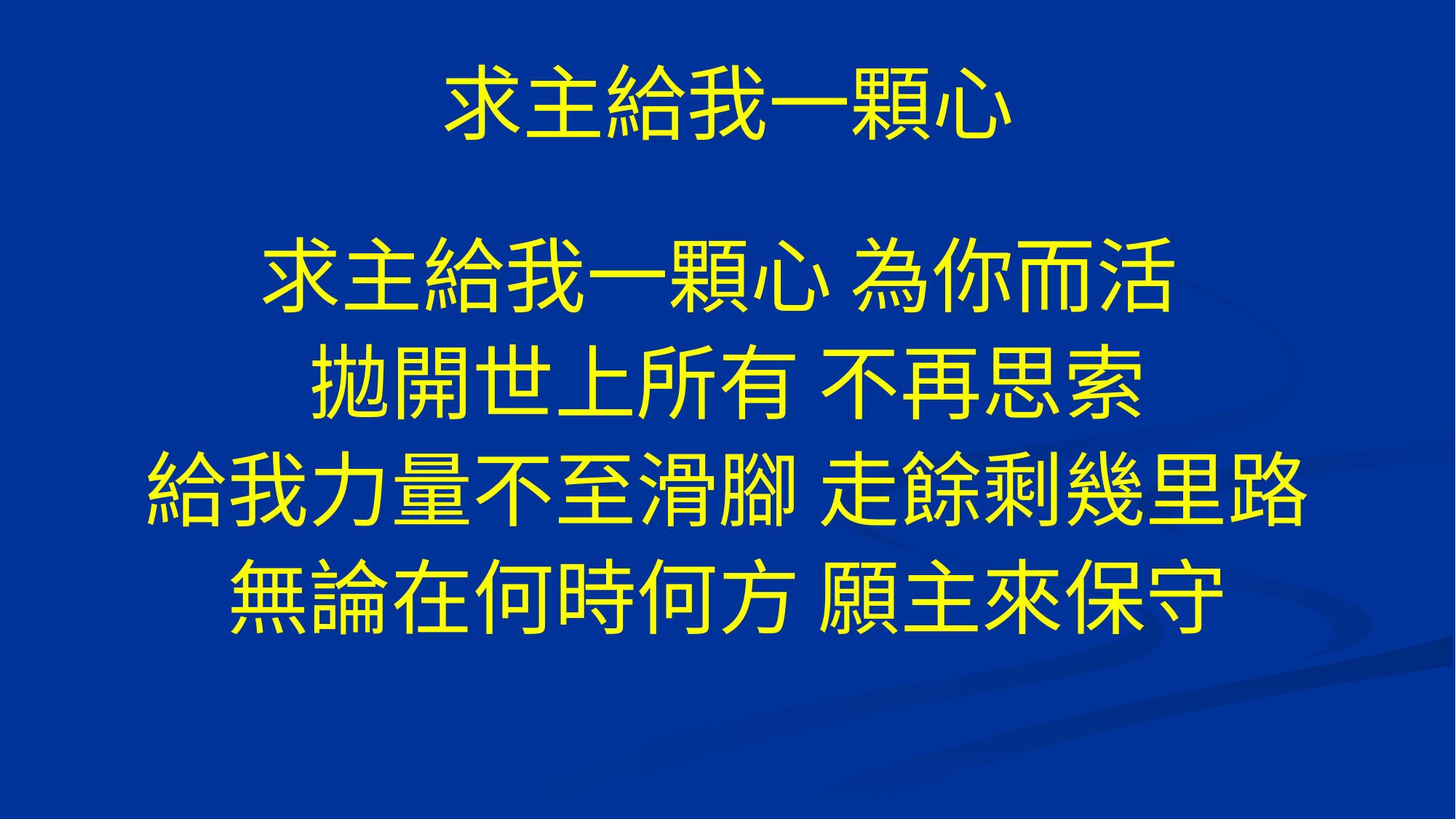

# 求主給我一顆心
求主給我一顆心 為你而活
拋開世上所有 不再思索
給我力量不至滑腳 走餘剩幾里路
無論在何時何方 願主來保守